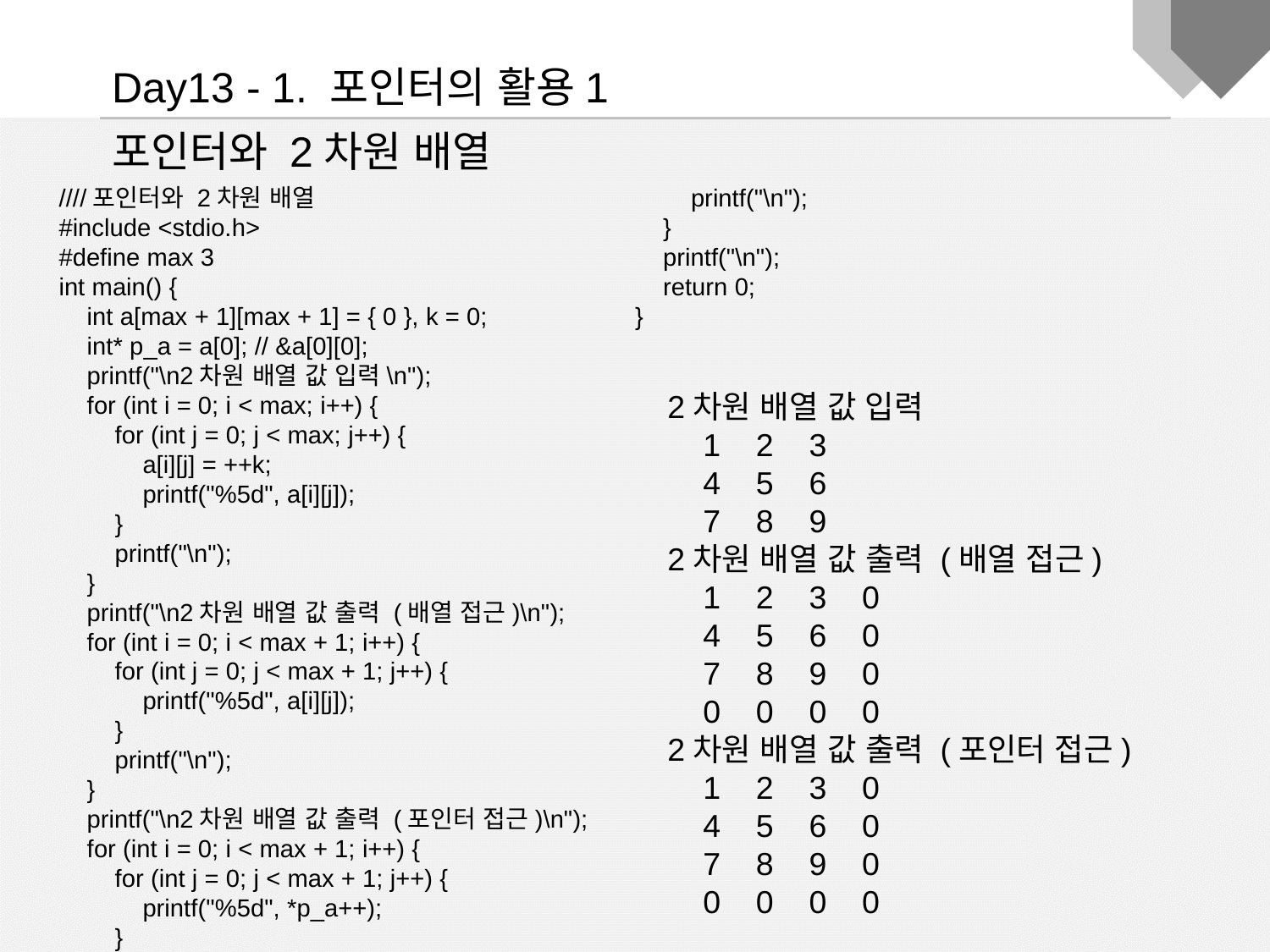

Day13 - 1. 포인터의 활용1
포인터와 2차원 배열
////포인터와 2차원 배열
#include <stdio.h>
#define max 3
int main() {
    int a[max + 1][max + 1] = { 0 }, k = 0;
    int* p_a = a[0]; // &a[0][0];
    printf("\n2차원 배열 값 입력\n");
    for (int i = 0; i < max; i++) {
        for (int j = 0; j < max; j++) {
            a[i][j] = ++k;
            printf("%5d", a[i][j]);
        }
        printf("\n");
    }
    printf("\n2차원 배열 값 출력 (배열 접근)\n");
    for (int i = 0; i < max + 1; i++) {
        for (int j = 0; j < max + 1; j++) {
            printf("%5d", a[i][j]);
        }
        printf("\n");
    }
    printf("\n2차원 배열 값 출력 (포인터 접근)\n");
    for (int i = 0; i < max + 1; i++) {
        for (int j = 0; j < max + 1; j++) {
            printf("%5d", *p_a++);
        }
        printf("\n");
    }
    printf("\n");
    return 0;
}
2차원 배열 값 입력
    1    2    3
    4    5    6
    7    8    9
2차원 배열 값 출력 (배열 접근)
    1    2    3    0
    4    5    6    0
    7    8    9    0
    0    0    0    0
2차원 배열 값 출력 (포인터 접근)
    1    2    3    0
    4    5    6    0
    7    8    9    0
    0    0    0    0